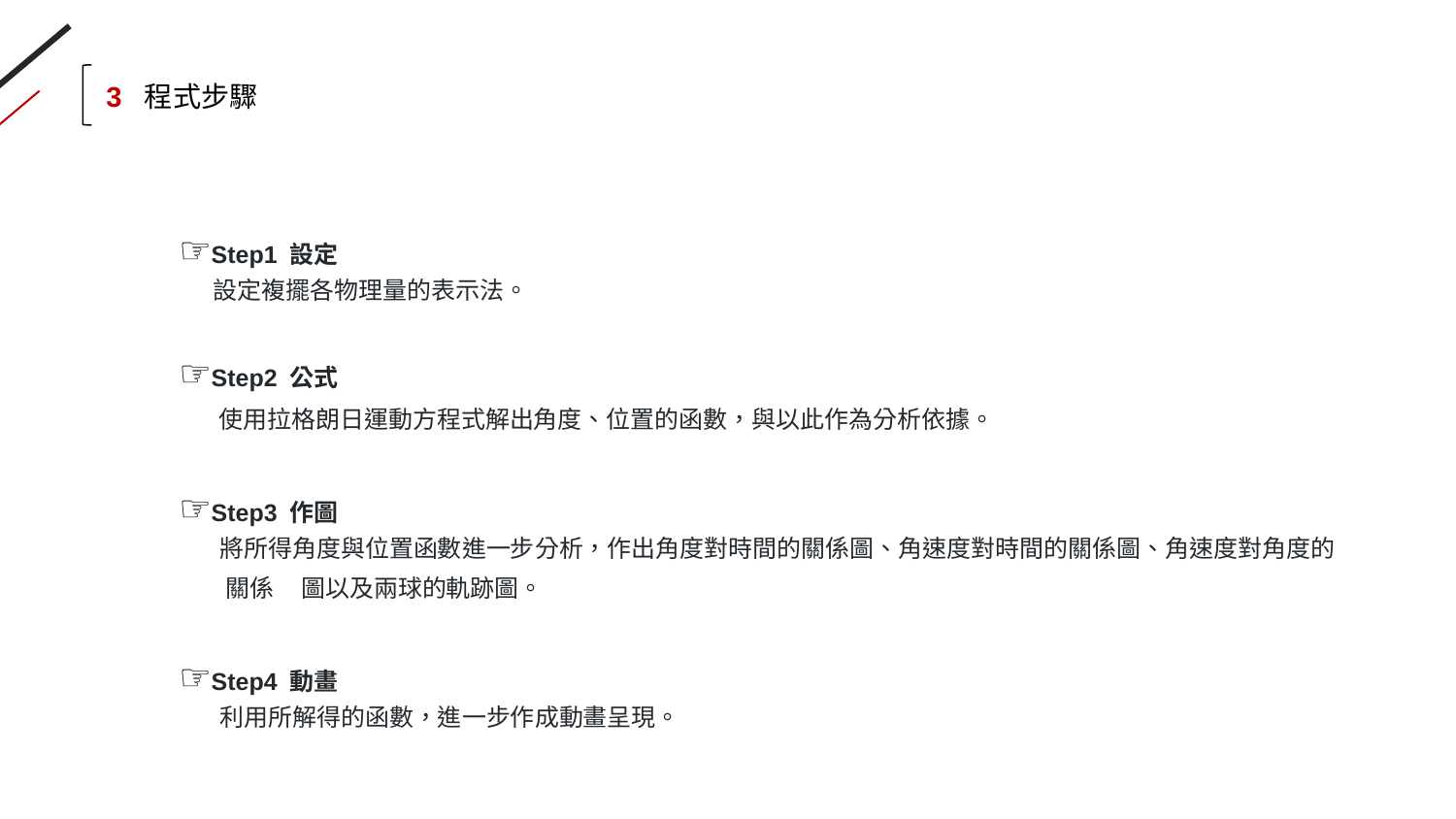

3  程式步驟

☞Step1 設定
     設定複擺各物理量的表示法。

☞Step2 公式
     使用拉格朗日運動方程式解出角度、位置的函數，與以此作為分析依據。

☞Step3 作圖
      將所得角度與位置函數進一步分析，作出角度對時間的關係圖、角速度對時間的關係圖、角速度對角度的
      關係    圖以及兩球的軌跡圖。

☞Step4 動畫
      利用所解得的函數，進一步作成動畫呈現。